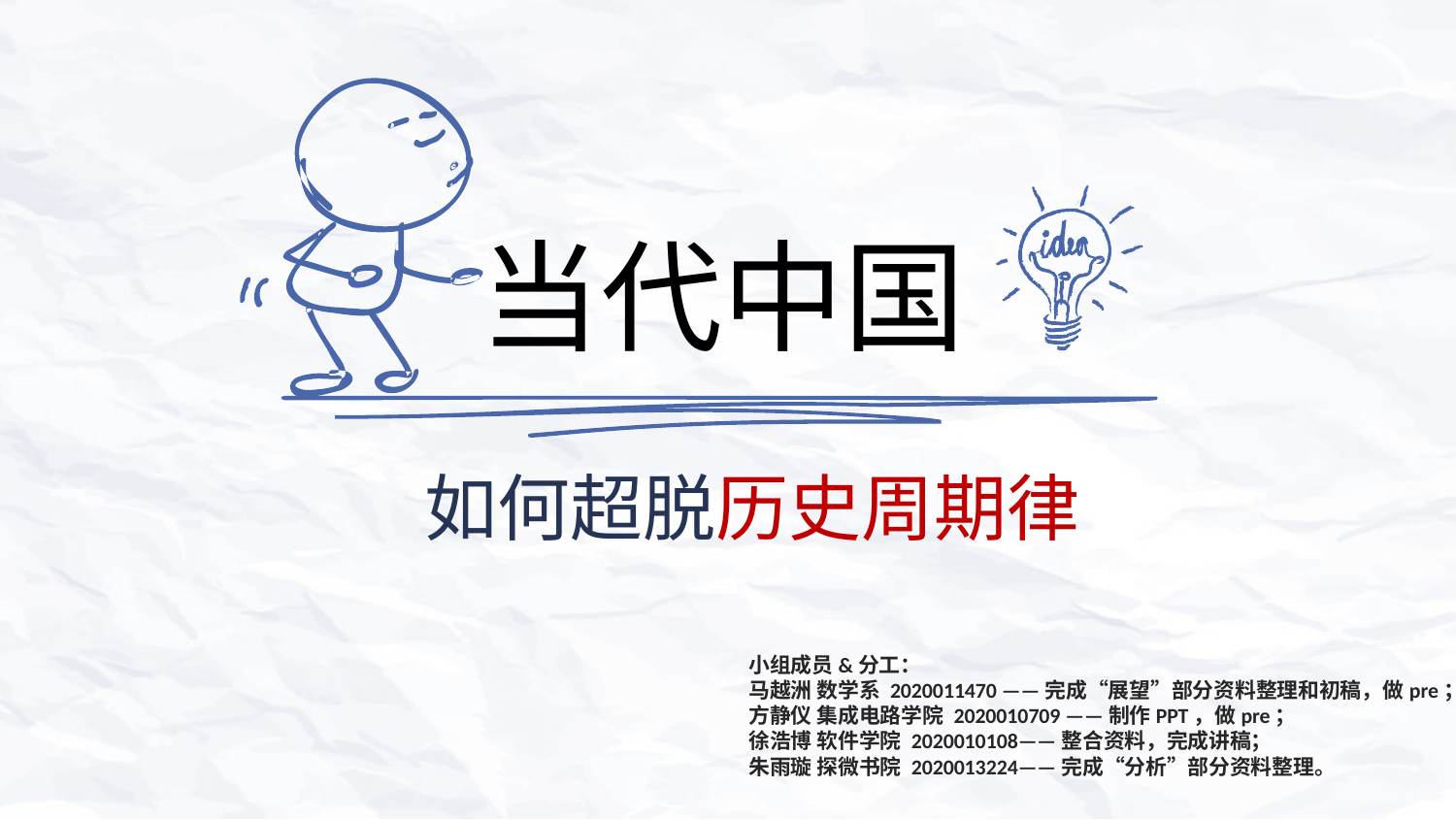

当代中国

如何超脱历史周期律
小组成员&分工：
马越洲 数学系 2020011470 ——完成“展望”部分资料整理和初稿，做pre；
方静仪 集成电路学院 2020010709 ——制作PPT，做pre；
徐浩博 软件学院 2020010108——整合资料，完成讲稿；
朱雨璇 探微书院 2020013224——完成“分析”部分资料整理。